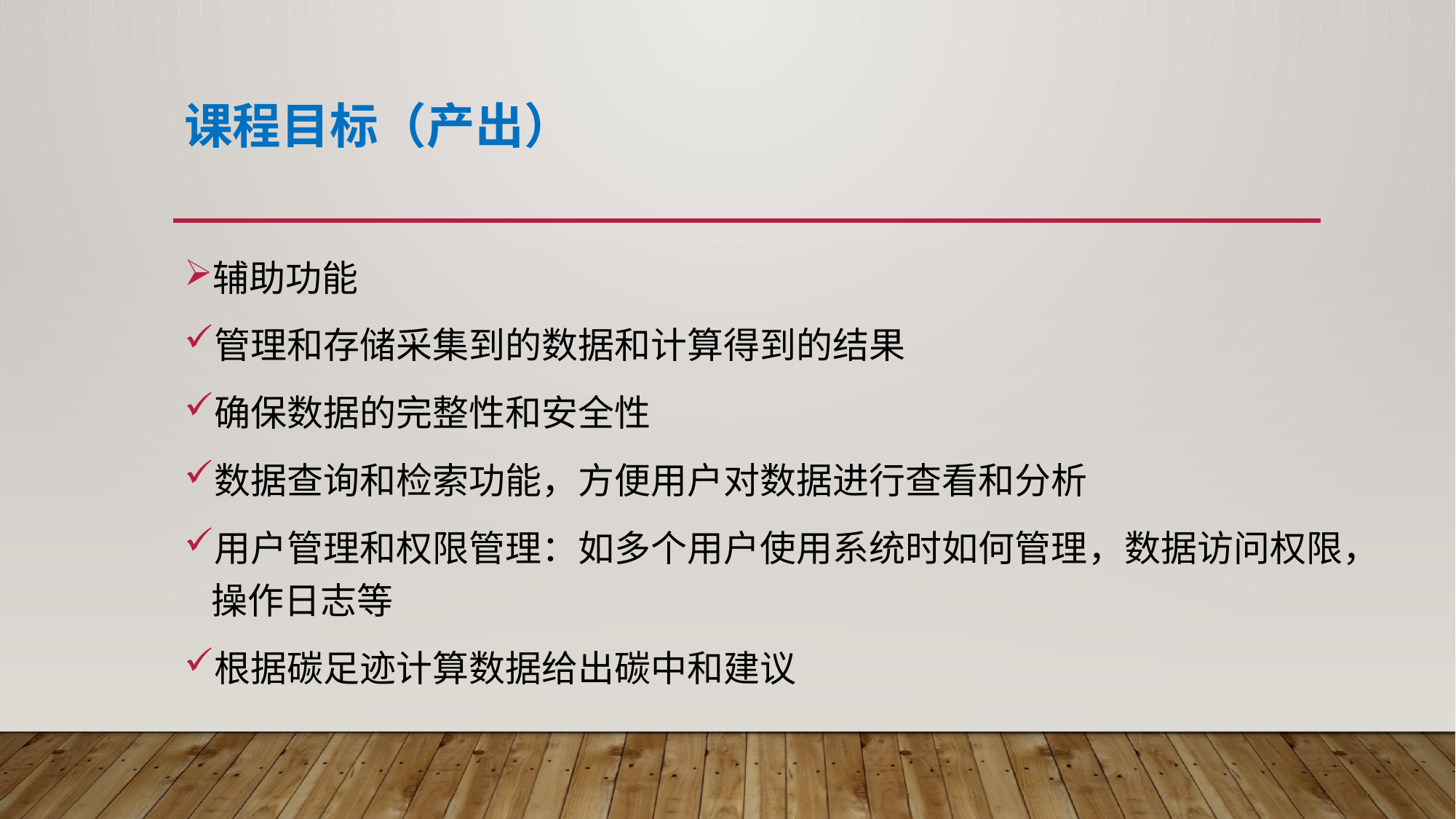

# 课程目标（产出）
辅助功能
管理和存储采集到的数据和计算得到的结果
确保数据的完整性和安全性
数据查询和检索功能，方便用户对数据进行查看和分析
用户管理和权限管理：如多个用户使用系统时如何管理，数据访问权限，操作日志等
根据碳足迹计算数据给出碳中和建议